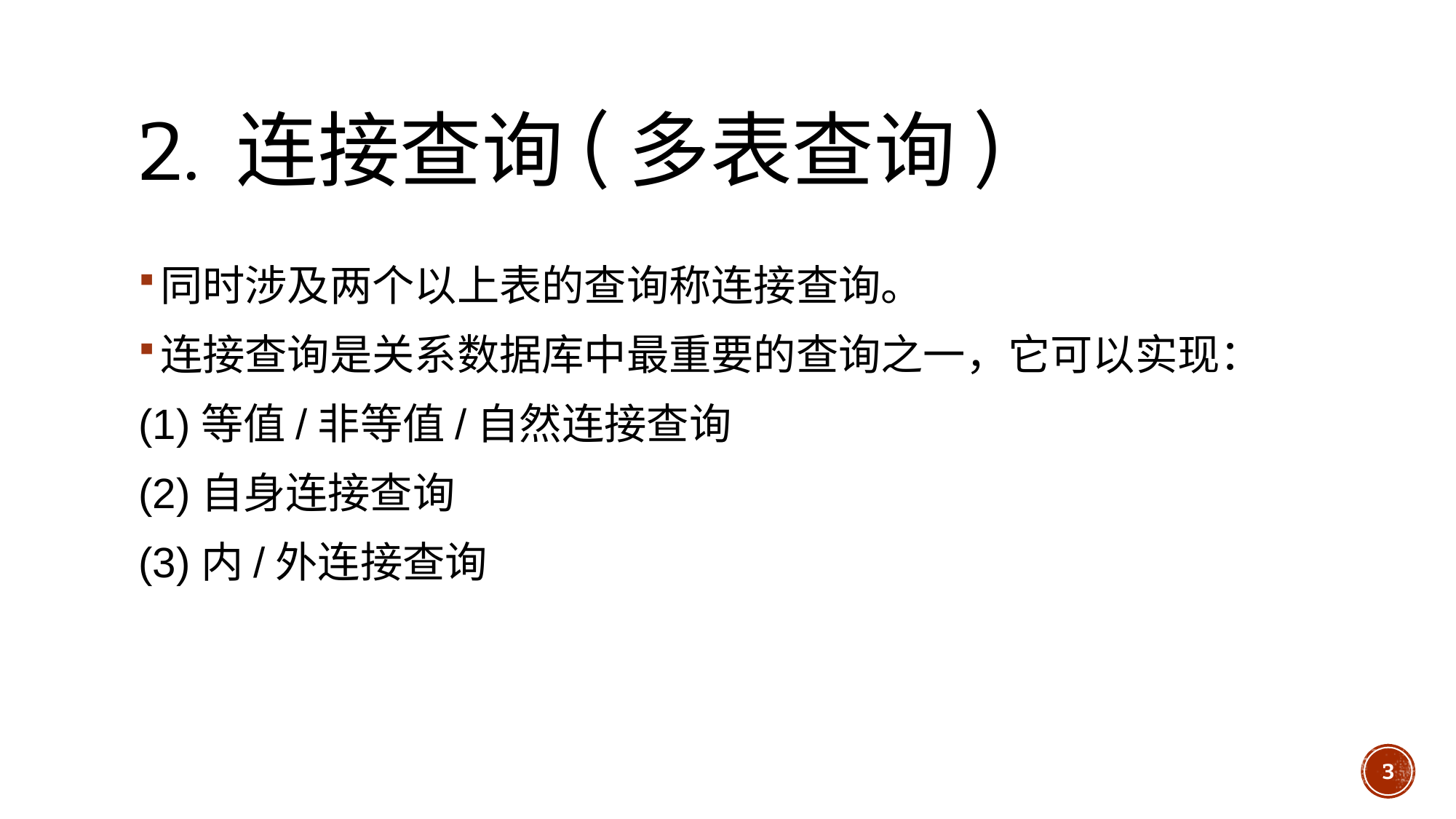

# 2. 连接查询(多表查询)
同时涉及两个以上表的查询称连接查询。
连接查询是关系数据库中最重要的查询之一，它可以实现：
(1)等值/非等值/自然连接查询
(2)自身连接查询
(3)内/外连接查询

3